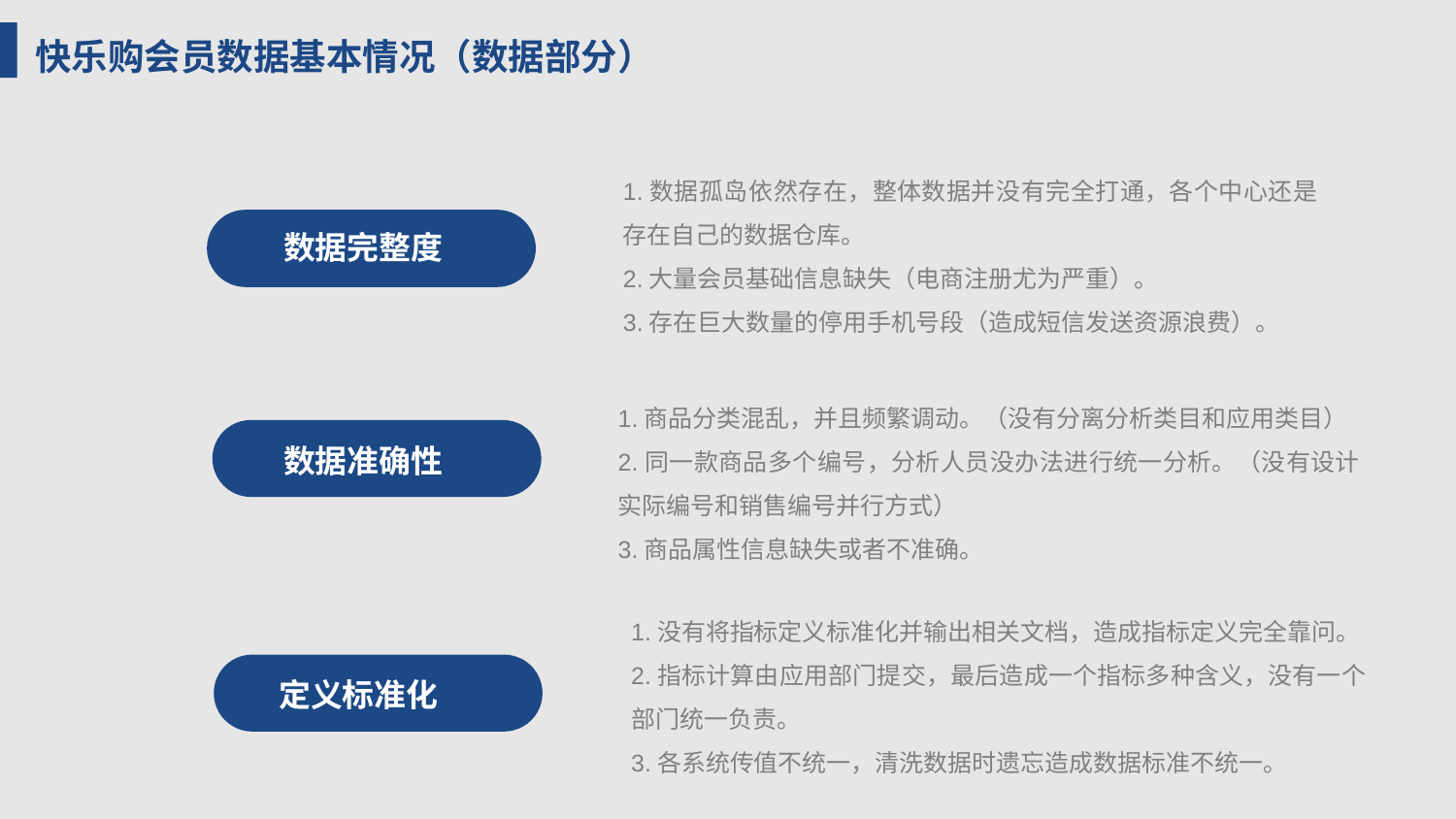

快乐购会员数据基本情况（数据部分）
1.数据孤岛依然存在，整体数据并没有完全打通，各个中心还是存在自己的数据仓库。
2.大量会员基础信息缺失（电商注册尤为严重）。
3.存在巨大数量的停用手机号段（造成短信发送资源浪费）。

数据完整度
1.商品分类混乱，并且频繁调动。（没有分离分析类目和应用类目）
2.同一款商品多个编号，分析人员没办法进行统一分析。（没有设计实际编号和销售编号并行方式）
3.商品属性信息缺失或者不准确。

数据准确性
1.没有将指标定义标准化并输出相关文档，造成指标定义完全靠问。
2.指标计算由应用部门提交，最后造成一个指标多种含义，没有一个部门统一负责。
3.各系统传值不统一，清洗数据时遗忘造成数据标准不统一。

定义标准化